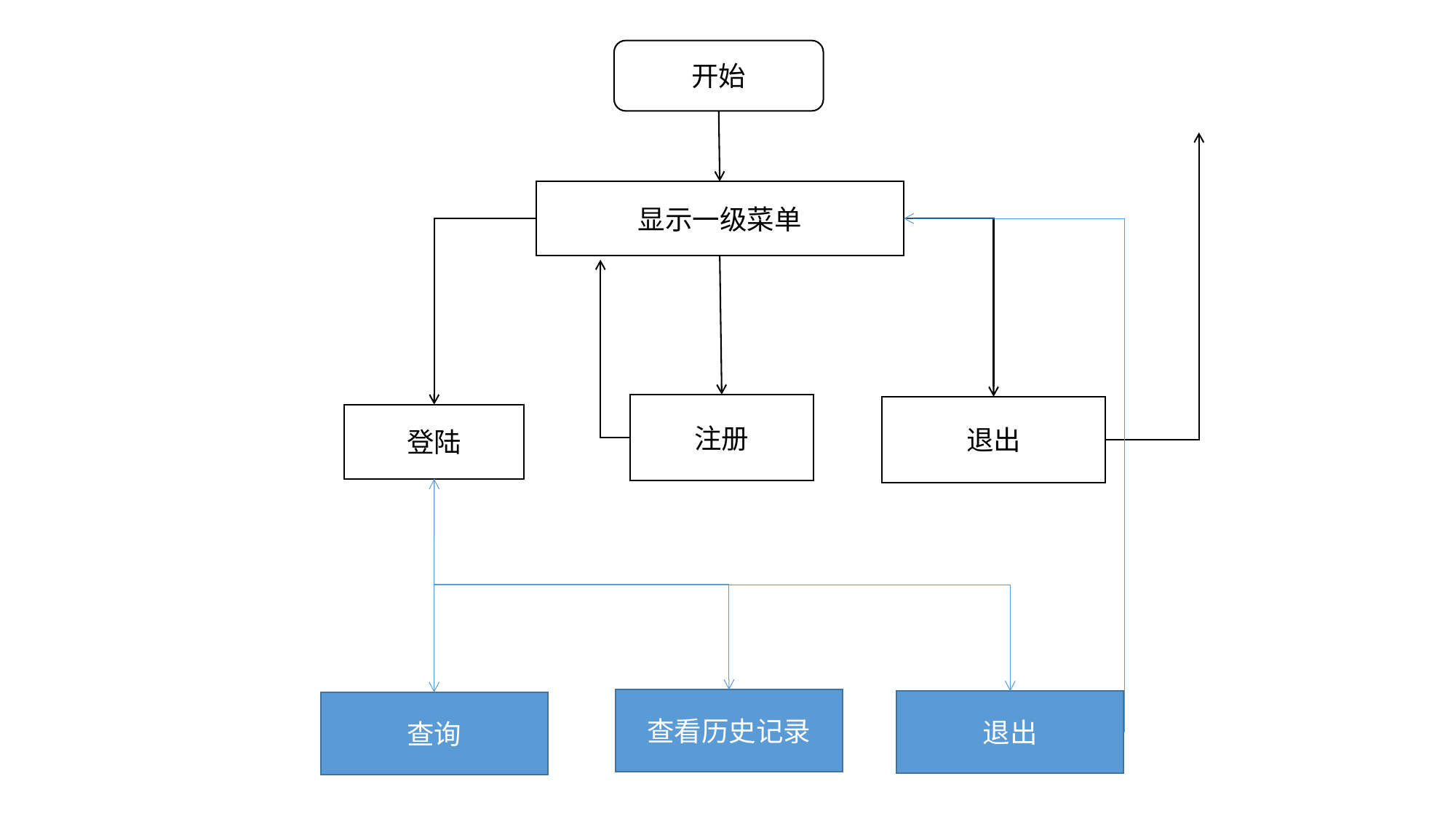

开始
显示一级菜单
注册
退出
登陆
查看历史记录
退出
查询